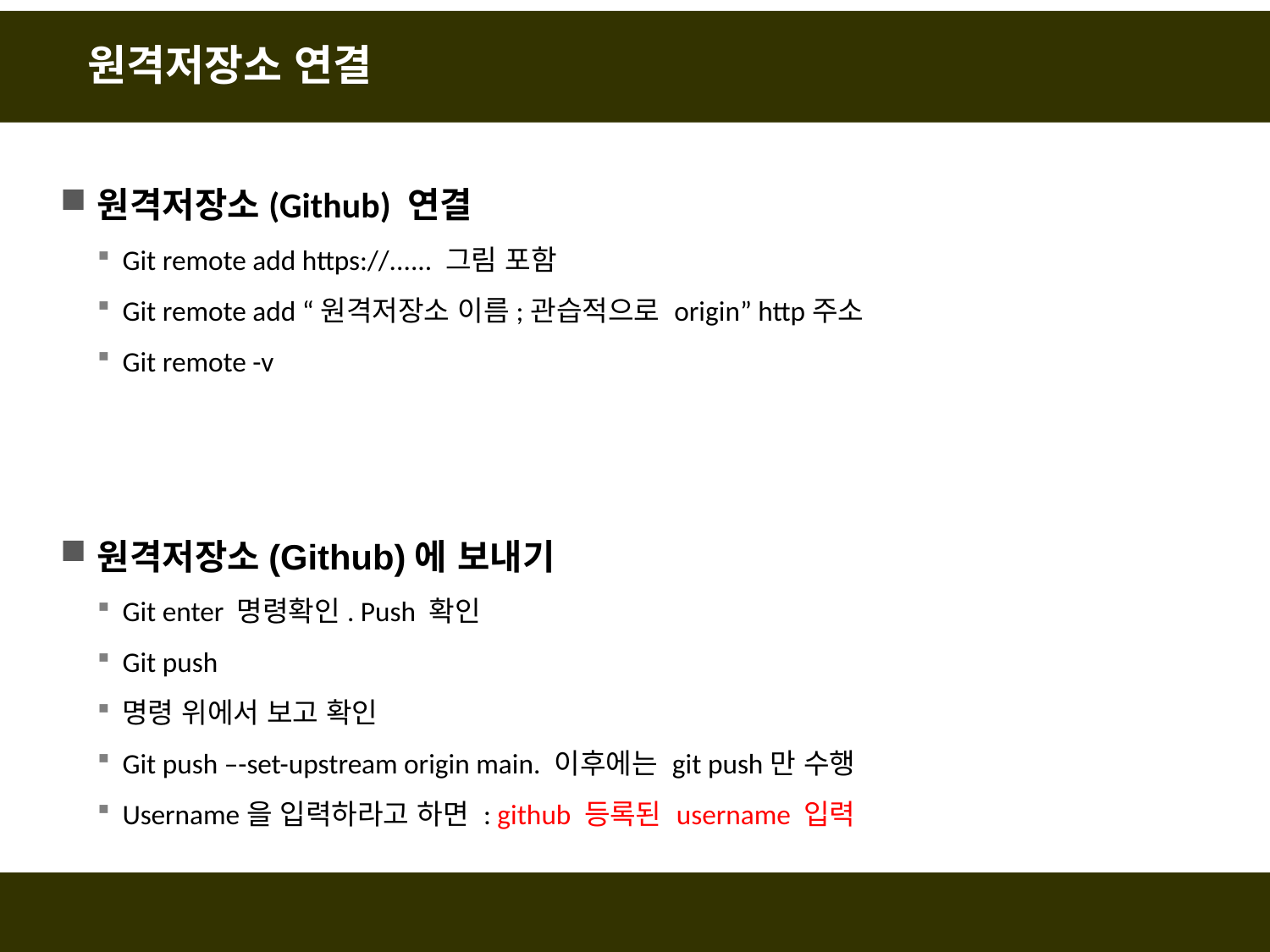

# 원격저장소 연결
원격저장소(Github) 연결
Git remote add https://...... 그림 포함
Git remote add “원격저장소 이름;관습적으로 origin” http주소
Git remote -v
원격저장소(Github)에 보내기
Git enter 명령확인. Push 확인
Git push
명령 위에서 보고 확인
Git push –-set-upstream origin main. 이후에는 git push만 수행
Username을 입력하라고 하면 : github 등록된 username 입력